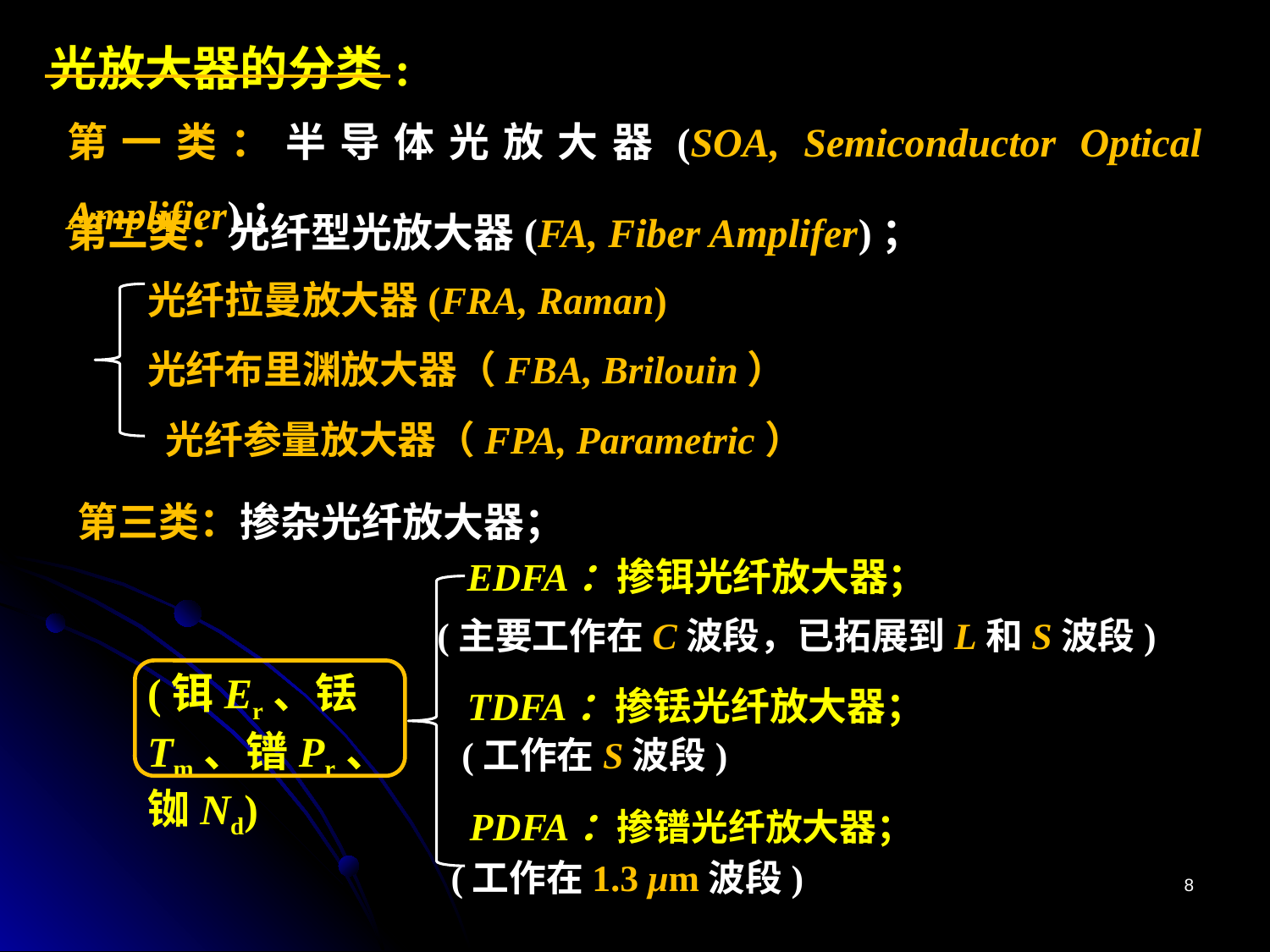

光放大器的分类:
第一类：半导体光放大器(SOA, Semiconductor Optical Amplifier)；
第二类：光纤型光放大器(FA, Fiber Amplifer)；
光纤拉曼放大器(FRA, Raman)
光纤布里渊放大器（FBA, Brilouin）
 光纤参量放大器（FPA, Parametric）

第三类：掺杂光纤放大器；
EDFA：掺铒光纤放大器；

(主要工作在C波段，已拓展到L和S波段)

(铒Er、铥Tm、镨Pr、铷Nd)
TDFA：掺铥光纤放大器；
(工作在S波段)
PDFA：掺镨光纤放大器；
(工作在1.3 μm波段)
8